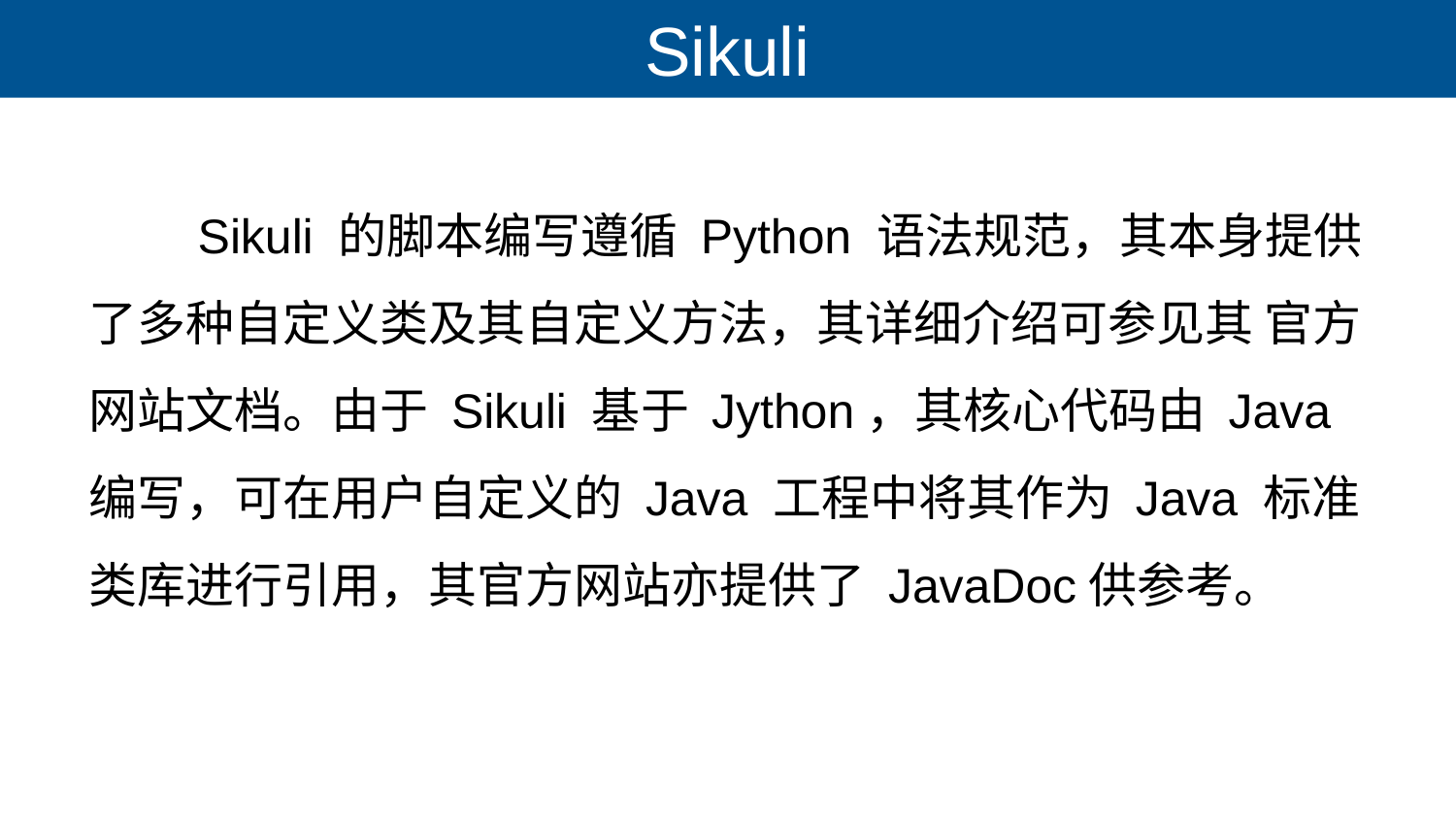

# Sikuli
　　Sikuli 的脚本编写遵循 Python 语法规范，其本身提供了多种自定义类及其自定义方法，其详细介绍可参见其 官方网站文档。由于 Sikuli 基于 Jython，其核心代码由 Java 编写，可在用户自定义的 Java 工程中将其作为 Java 标准类库进行引用，其官方网站亦提供了 JavaDoc供参考。